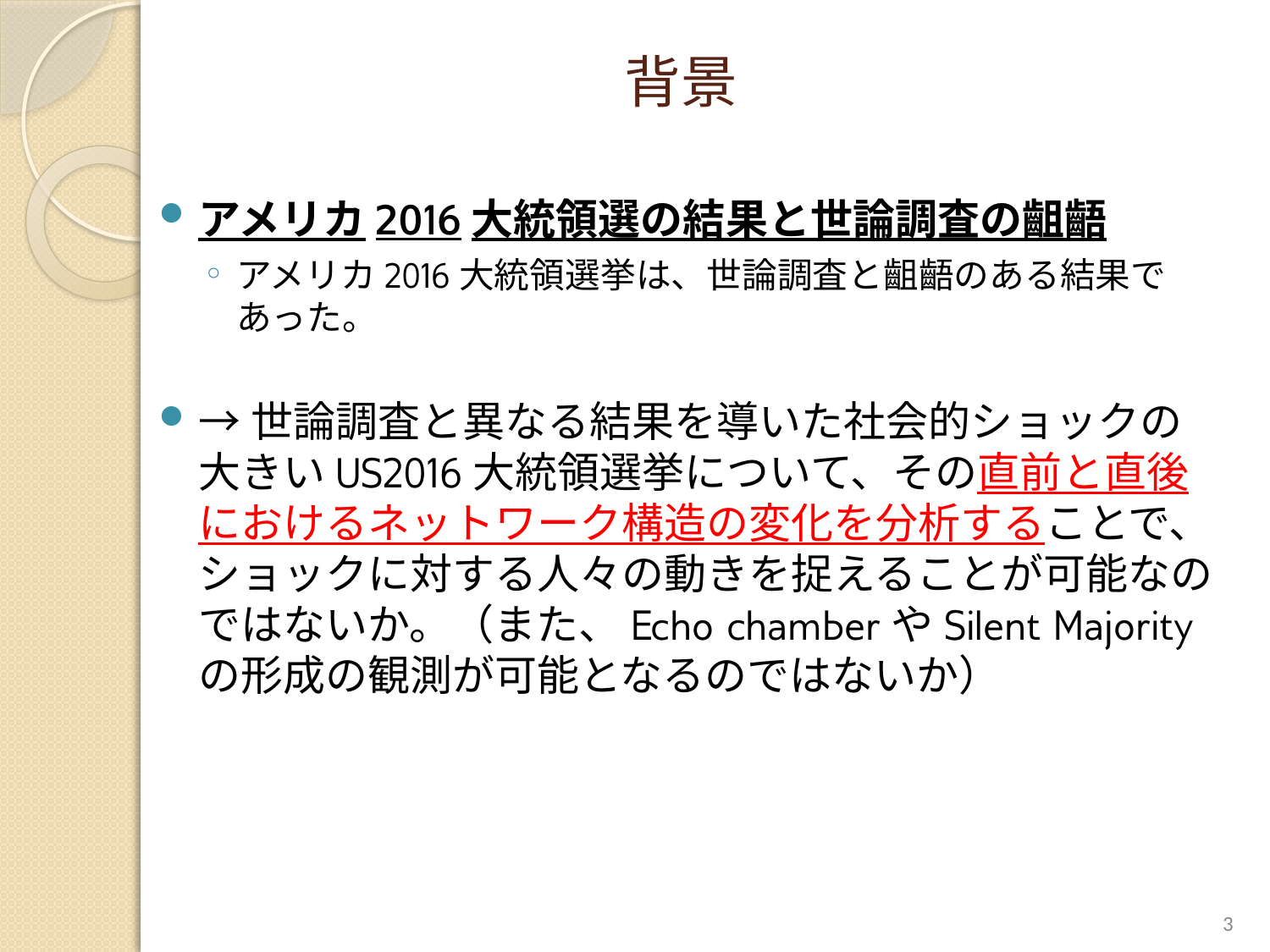

# 背景
アメリカ2016大統領選の結果と世論調査の齟齬
アメリカ2016大統領選挙は、世論調査と齟齬のある結果であった。

→世論調査と異なる結果を導いた社会的ショックの大きいUS2016大統領選挙について、その直前と直後におけるネットワーク構造の変化を分析することで、ショックに対する人々の動きを捉えることが可能なのではないか。（また、Echo chamberやSilent Majorityの形成の観測が可能となるのではないか）

3